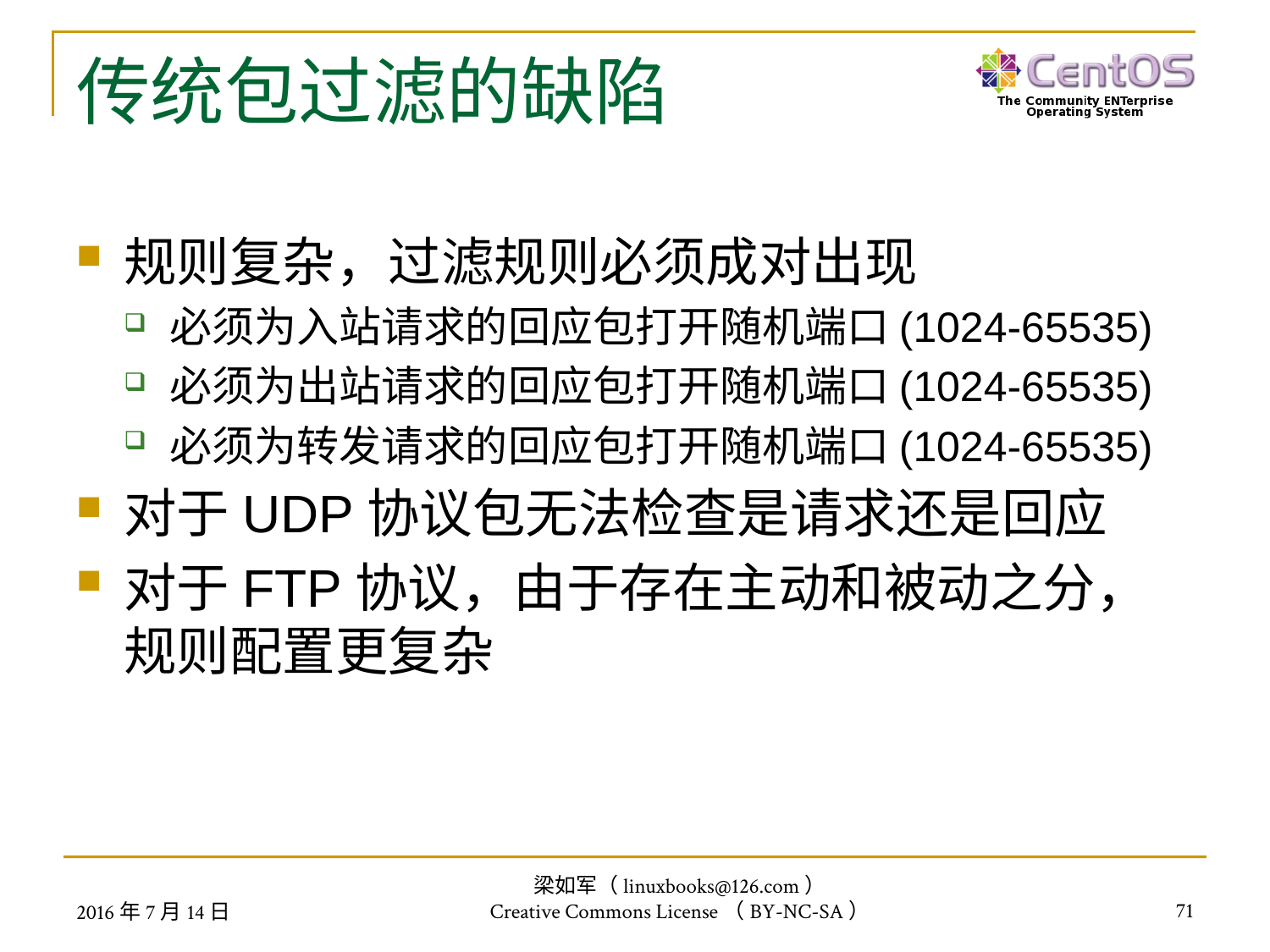

# 传统包过滤的缺陷
规则复杂，过滤规则必须成对出现
必须为入站请求的回应包打开随机端口(1024-65535)
必须为出站请求的回应包打开随机端口(1024-65535)
必须为转发请求的回应包打开随机端口(1024-65535)
对于UDP协议包无法检查是请求还是回应
对于FTP协议，由于存在主动和被动之分，规则配置更复杂
梁如军（linuxbooks@126.com）
Creative Commons License（BY-NC-SA）
2016年7月14日
71